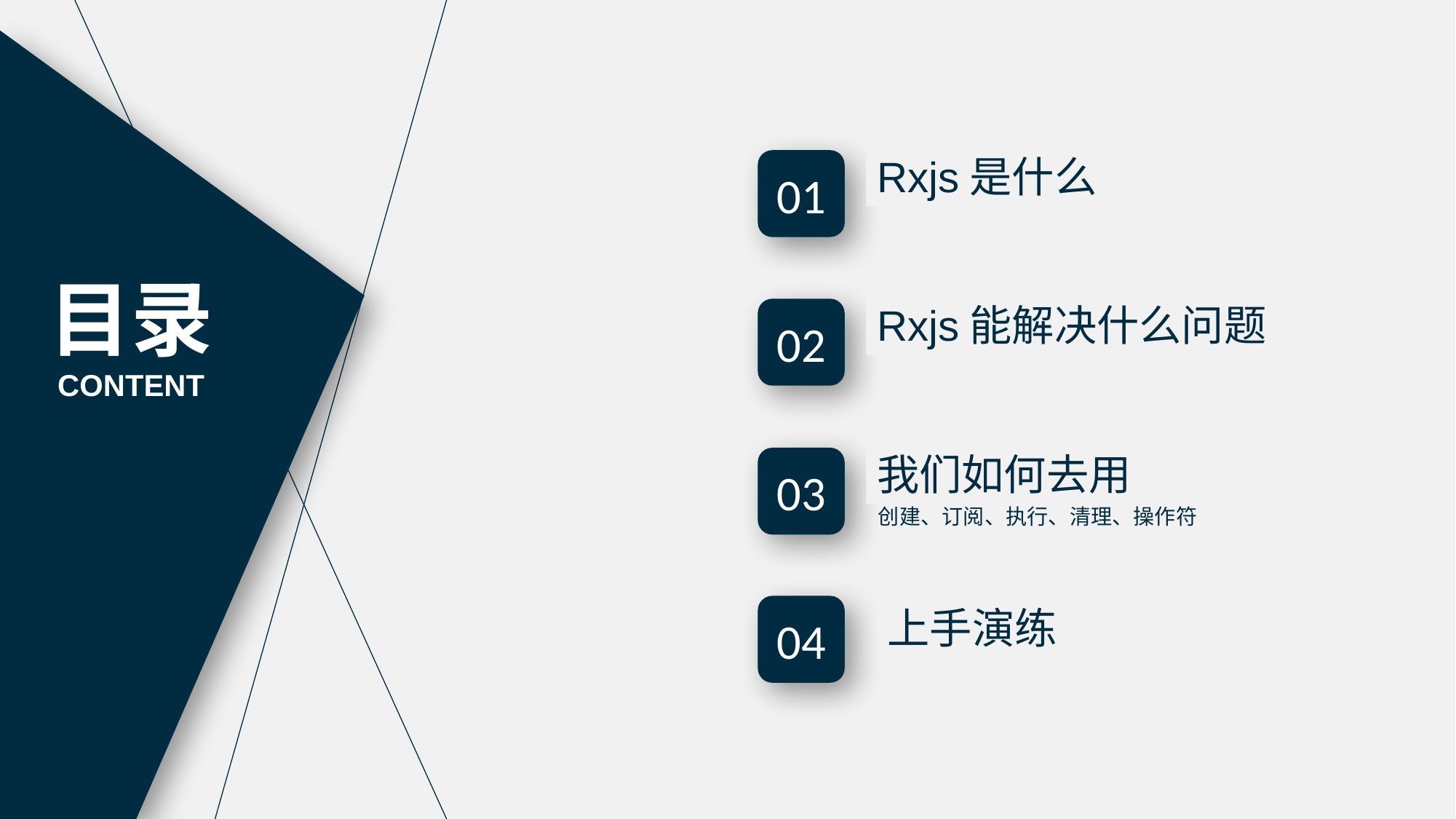

Rxjs是什么

01
目录
CONTENT
Rxjs能解决什么问题

02
我们如何去用

03
创建、订阅、执行、清理、操作符

上手演练
04